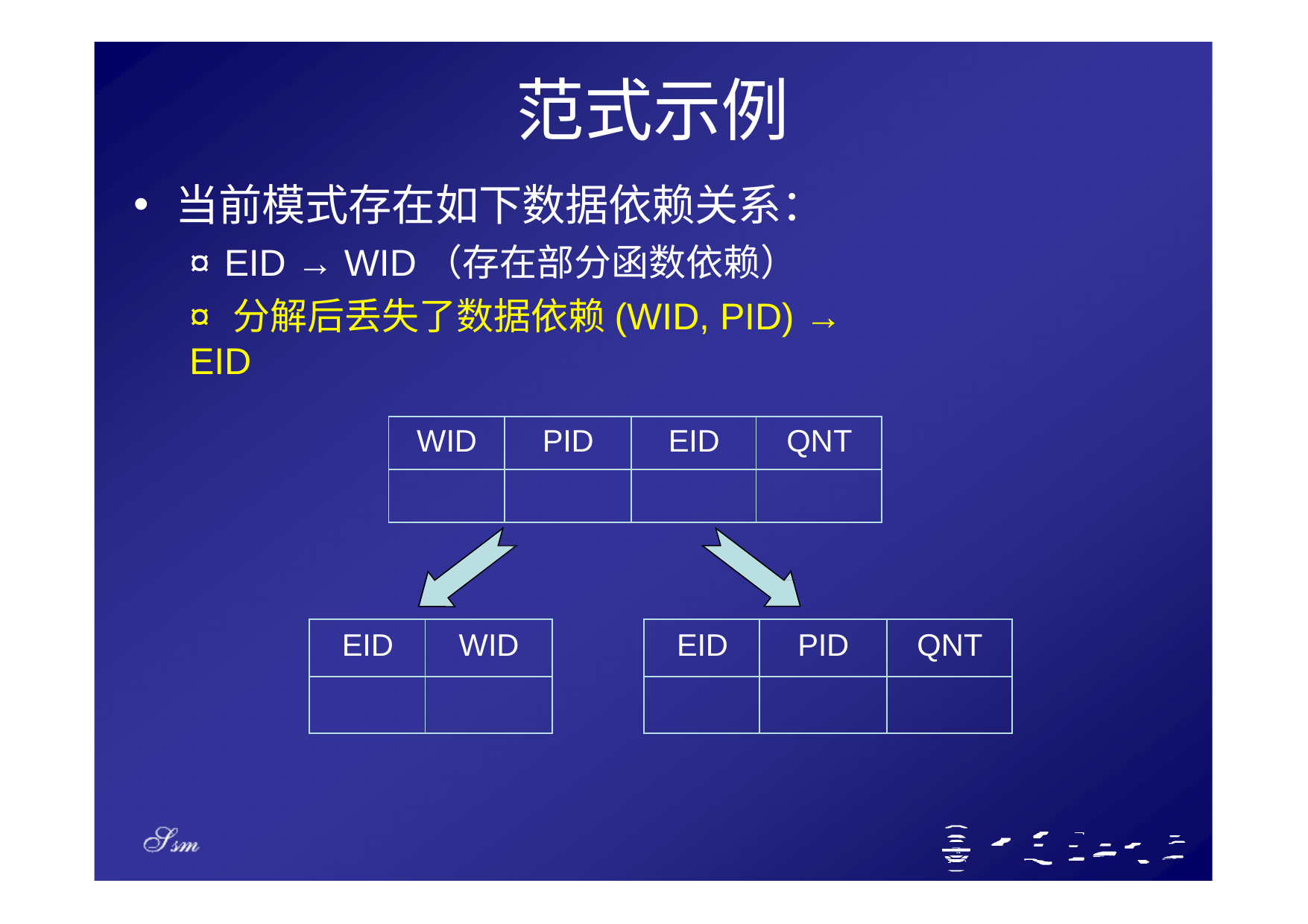

# 范式示例
当前模式存在如下数据依赖关系：
¤ EID → WID（存在部分函数依赖）
¤ 分解后丢失了数据依赖(WID, PID) → EID
| WID | PID | EID | QNT |
| --- | --- | --- | --- |
|  |  |  |  |

| EID | WID |
| --- | --- |
|  |  |
| EID | PID | QNT |
| --- | --- | --- |
|  |  |  |

Ssm